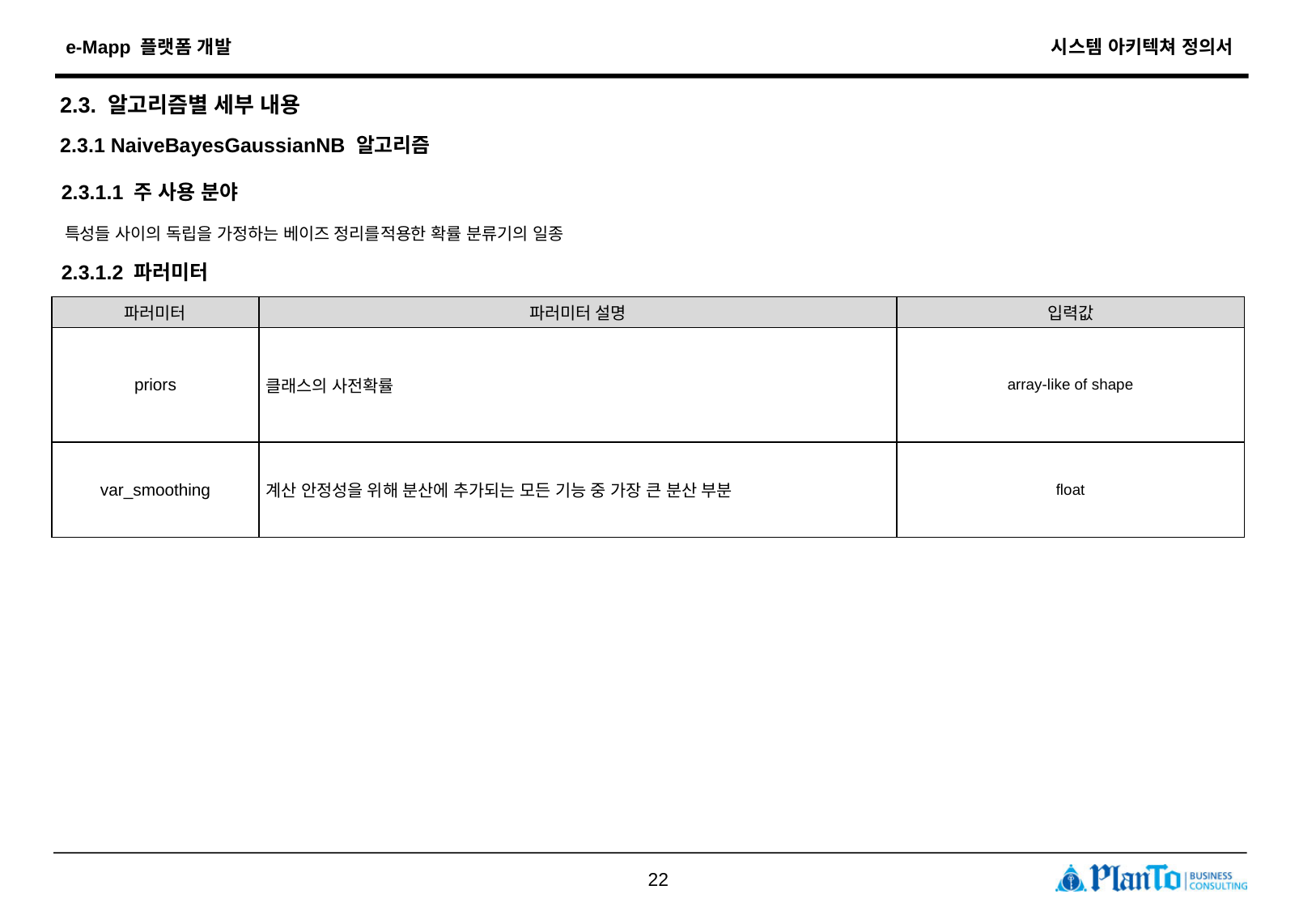

2.3. 알고리즘별 세부 내용
2.3.1 NaiveBayesGaussianNB 알고리즘
2.3.1.1 주 사용 분야
특성들 사이의 독립을 가정하는 베이즈 정리를적용한 확률 분류기의 일종
2.3.1.2 파러미터
| 파러미터 | 파러미터 설명 | 입력값 |
| --- | --- | --- |
| priors | 클래스의 사전확률 | array-like of shape |
| var\_smoothing | 계산 안정성을 위해 분산에 추가되는 모든 기능 중 가장 큰 분산 부분 | float |